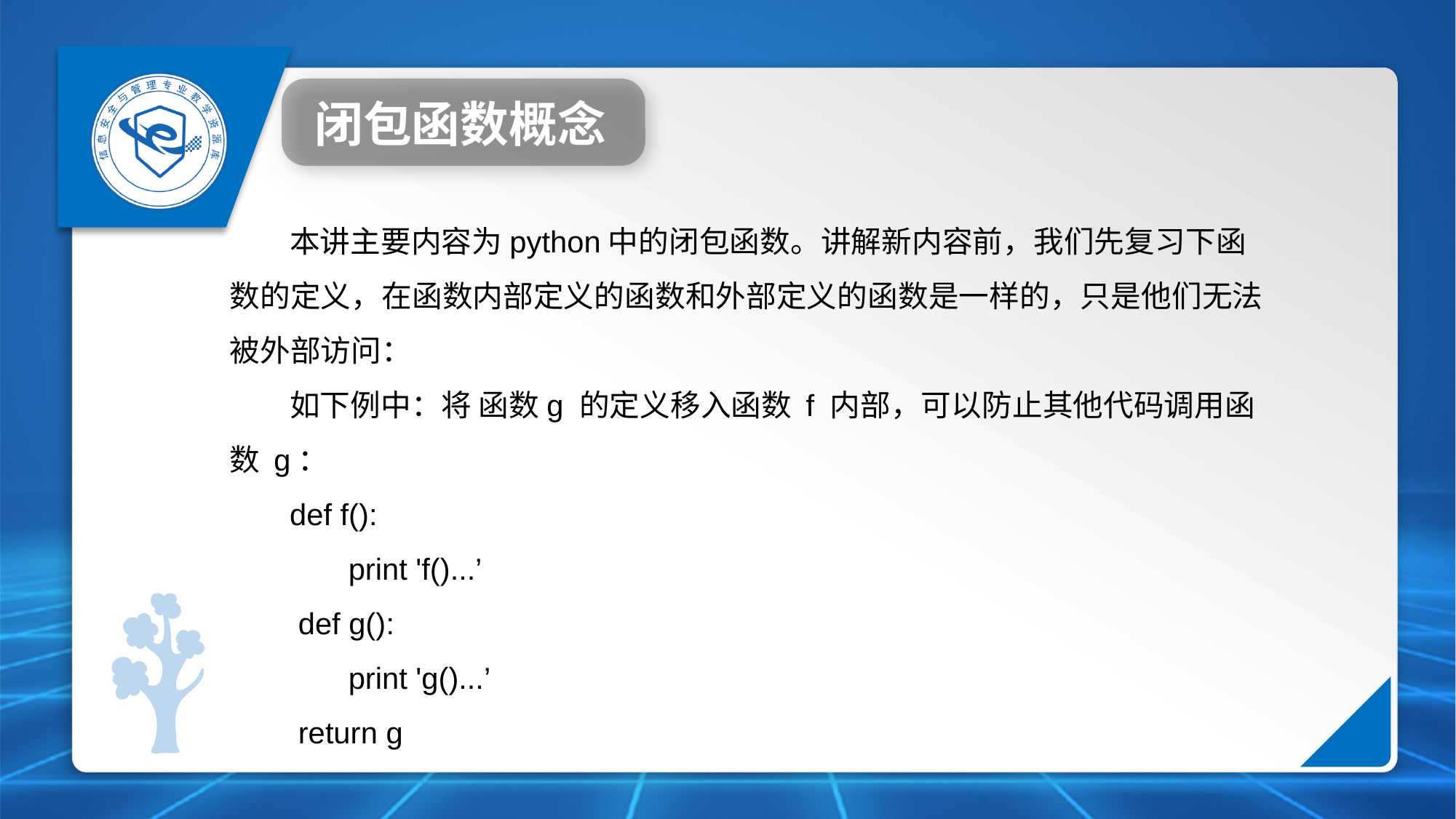

闭包函数概念
本讲主要内容为python中的闭包函数。讲解新内容前，我们先复习下函数的定义，在函数内部定义的函数和外部定义的函数是一样的，只是他们无法被外部访问：
如下例中：将 函数g 的定义移入函数 f 内部，可以防止其他代码调用函数 g：
def f():
       print 'f()...’
 def g():
       print 'g()...’
 return g